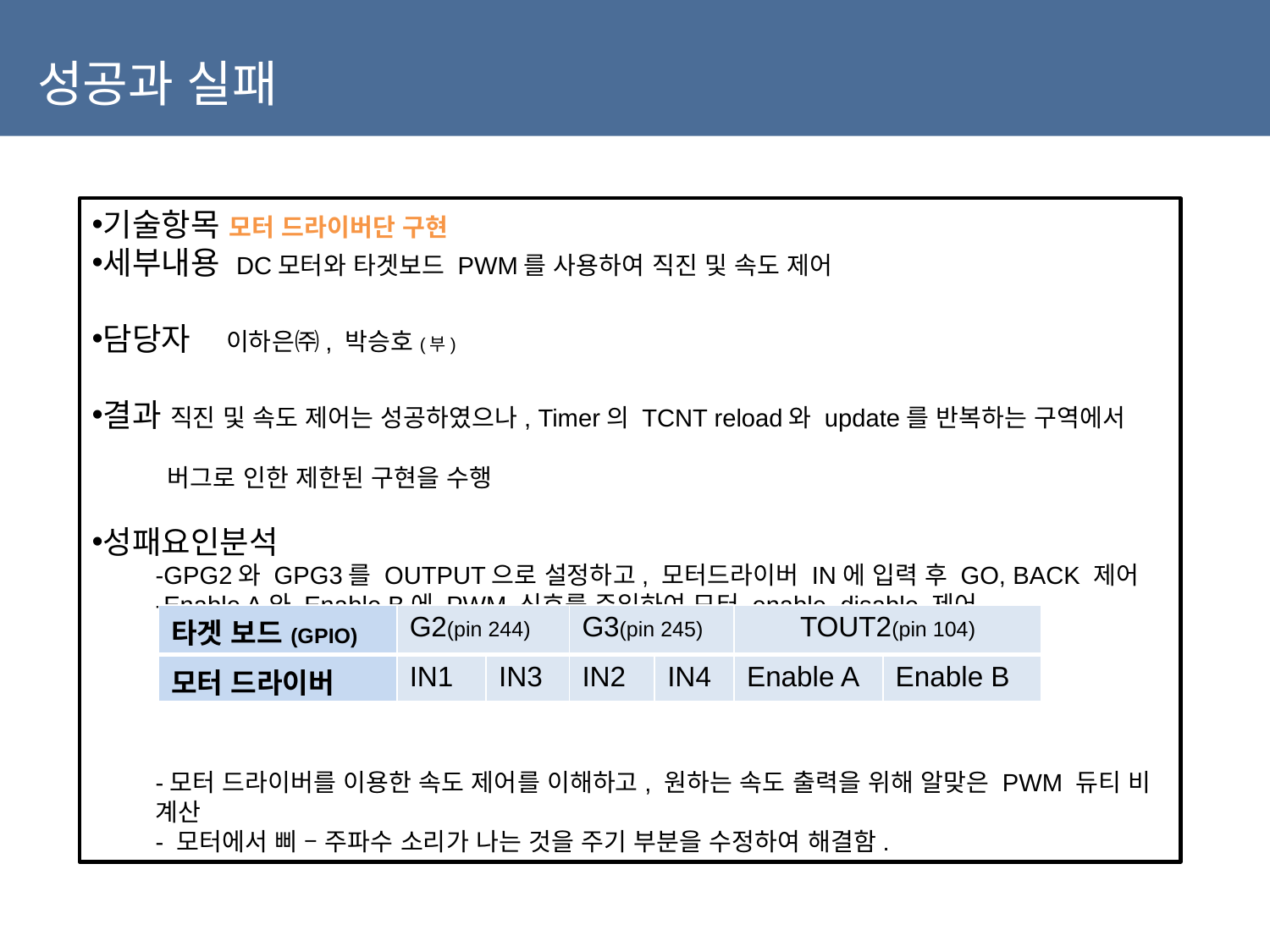

성공과 실패
기술항목 모터 드라이버단 구현
세부내용 DC모터와 타겟보드 PWM를 사용하여 직진 및 속도 제어

담당자    이하은㈜, 박승호(부)

결과 직진 및 속도 제어는 성공하였으나, Timer의 TCNT reload와 update를 반복하는 구역에서
          버그로 인한 제한된 구현을 수행

성패요인분석
-GPG2와 GPG3를 OUTPUT으로 설정하고, 모터드라이버 IN에 입력 후 GO, BACK 제어
-Enable A와 Enable B에 PWM 신호를 주입하여 모터 enable, disable 제어

-모터 드라이버를 이용한 속도 제어를 이해하고, 원하는 속도 출력을 위해 알맞은 PWM 듀티 비 계산
- 모터에서 삐 – 주파수 소리가 나는 것을 주기 부분을 수정하여 해결함.
| 타겟 보드(GPIO) | G2(pin 244) |  | G3(pin 245) |  | TOUT2(pin 104) |  |
| --- | --- | --- | --- | --- | --- | --- |
| 모터 드라이버 | IN1 | IN3 | IN2 | IN4 | Enable A | Enable B |